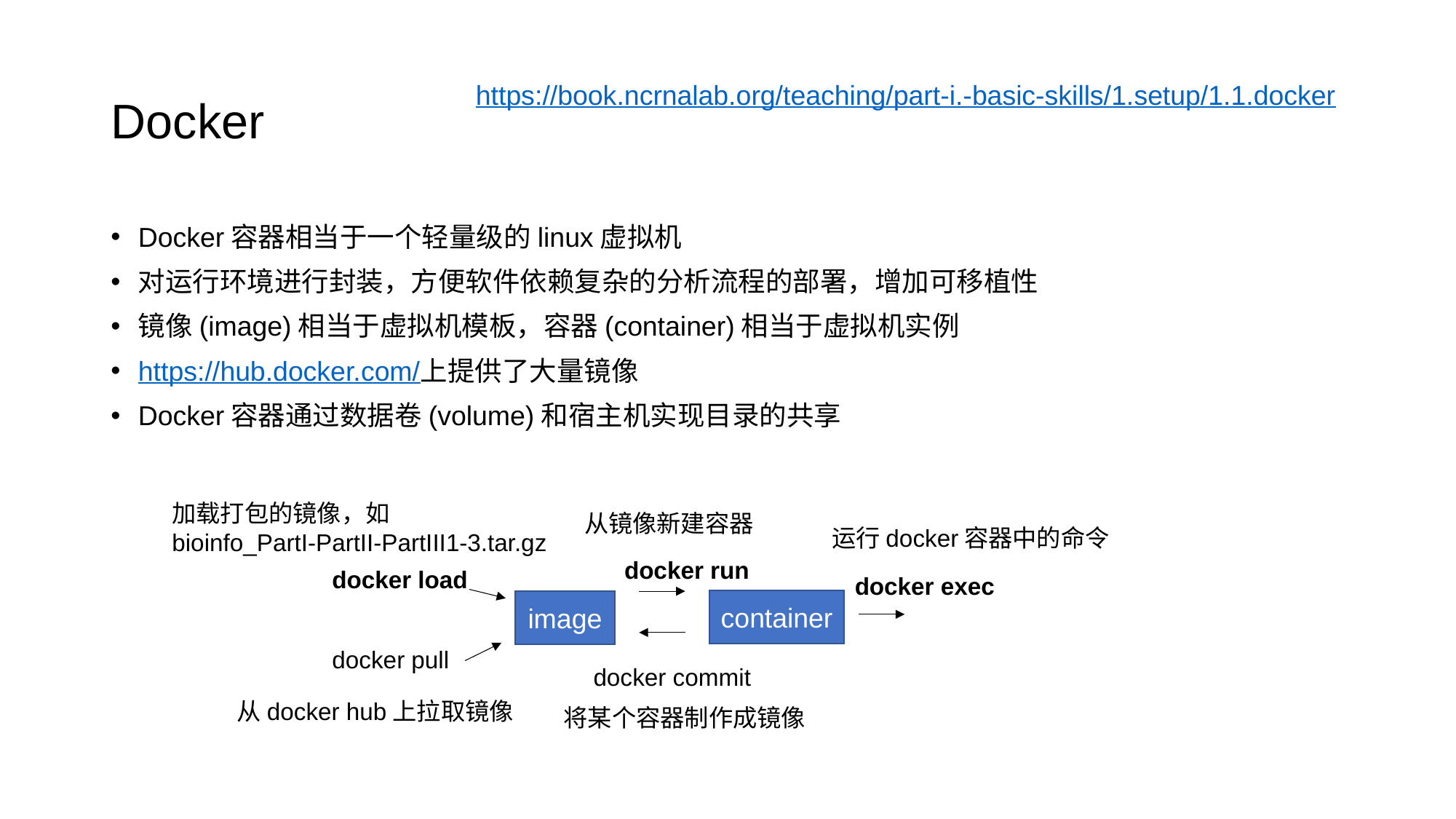

# Docker
https://book.ncrnalab.org/teaching/part-i.-basic-skills/1.setup/1.1.docker

Docker容器相当于一个轻量级的linux虚拟机
对运行环境进行封装，方便软件依赖复杂的分析流程的部署，增加可移植性
镜像(image)相当于虚拟机模板，容器(container)相当于虚拟机实例
https://hub.docker.com/上提供了大量镜像
Docker容器通过数据卷(volume)和宿主机实现目录的共享
加载打包的镜像，如
bioinfo_PartI-PartII-PartIII1-3.tar.gz

从镜像新建容器
运行docker容器中的命令
docker run
docker load
docker exec
container
image
docker pull
docker commit
从docker hub上拉取镜像
将某个容器制作成镜像